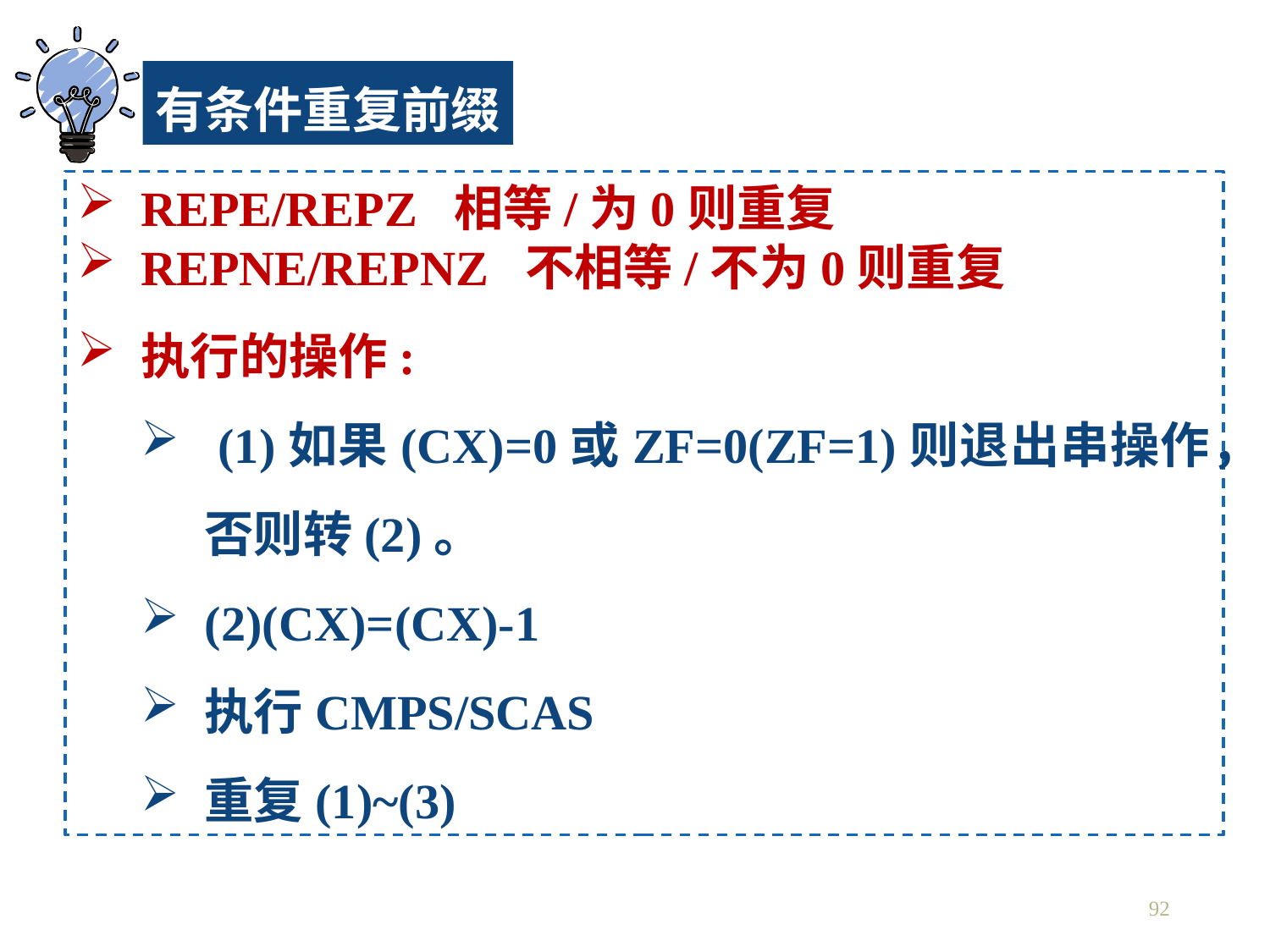

有条件重复前缀
REPE/REPZ  相等/为0则重复
REPNE/REPNZ  不相等/不为0则重复
执行的操作:
 (1)如果(CX)=0或ZF=0(ZF=1)则退出串操作，否则转(2)。
(2)(CX)=(CX)-1
执行CMPS/SCAS
重复(1)~(3)

92